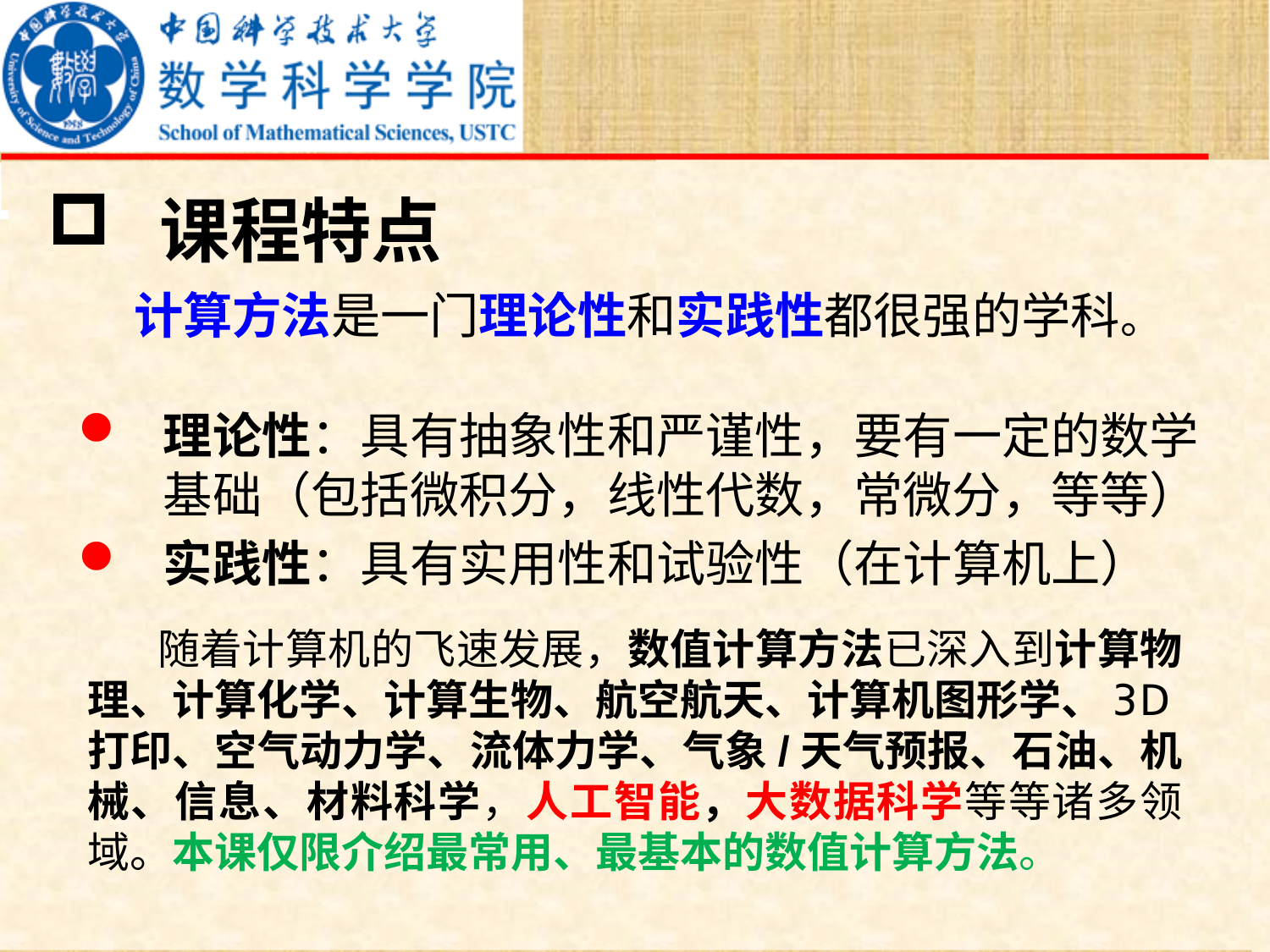

# 课程特点
计算方法是一门理论性和实践性都很强的学科。
理论性：具有抽象性和严谨性，要有一定的数学基础（包括微积分，线性代数，常微分，等等）
实践性：具有实用性和试验性（在计算机上）
      随着计算机的飞速发展，数值计算方法已深入到计算物理、计算化学、计算生物、航空航天、计算机图形学、3D打印、空气动力学、流体力学、气象/天气预报、石油、机械、信息、材料科学，人工智能，大数据科学等等诸多领域。本课仅限介绍最常用、最基本的数值计算方法。